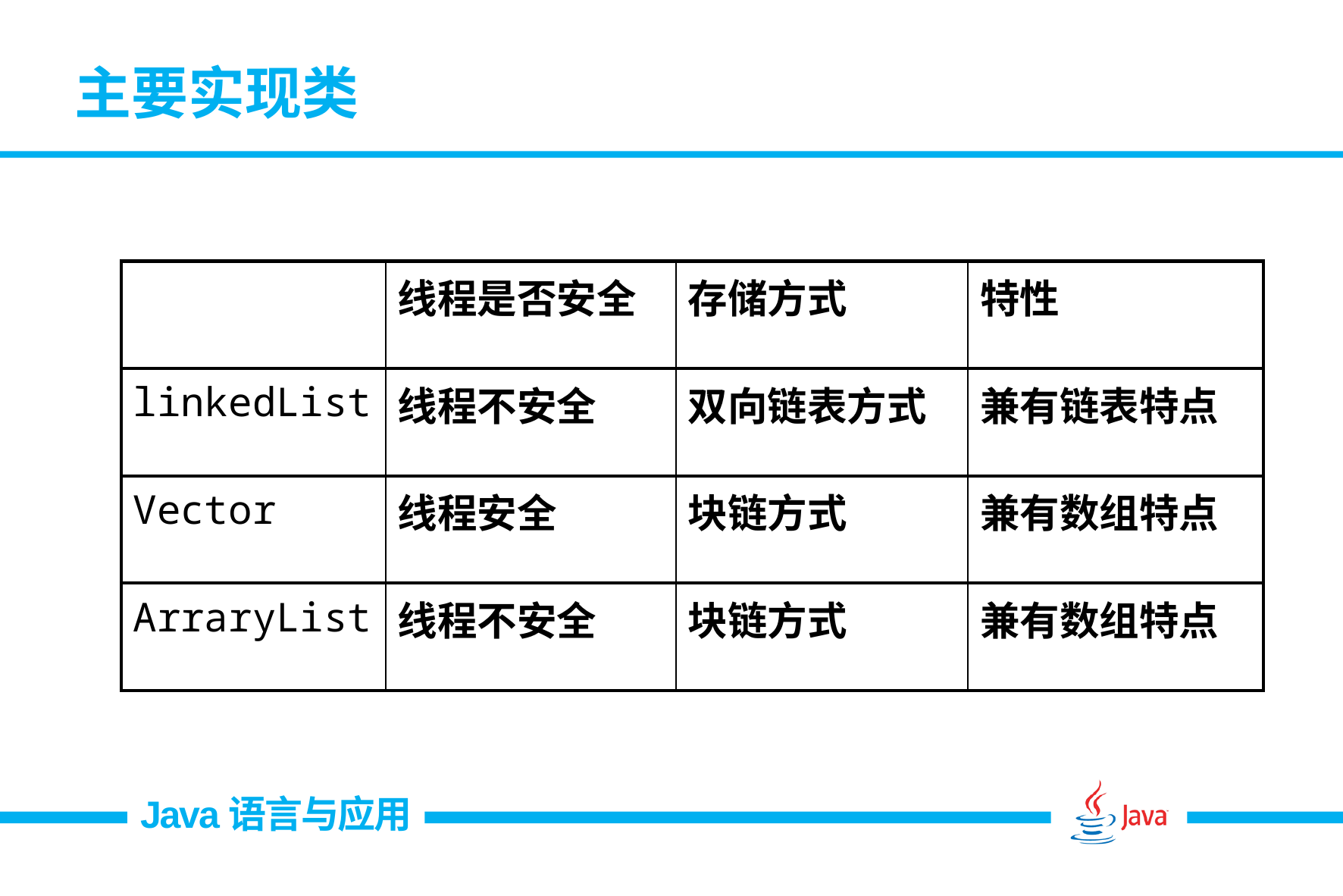

# 主要实现类

|  | 线程是否安全 | 存储方式 | 特性 |
| --- | --- | --- | --- |
| linkedList | 线程不安全 | 双向链表方式 | 兼有链表特点 |
| Vector | 线程安全 | 块链方式 | 兼有数组特点 |
| ArraryList | 线程不安全 | 块链方式 | 兼有数组特点 |